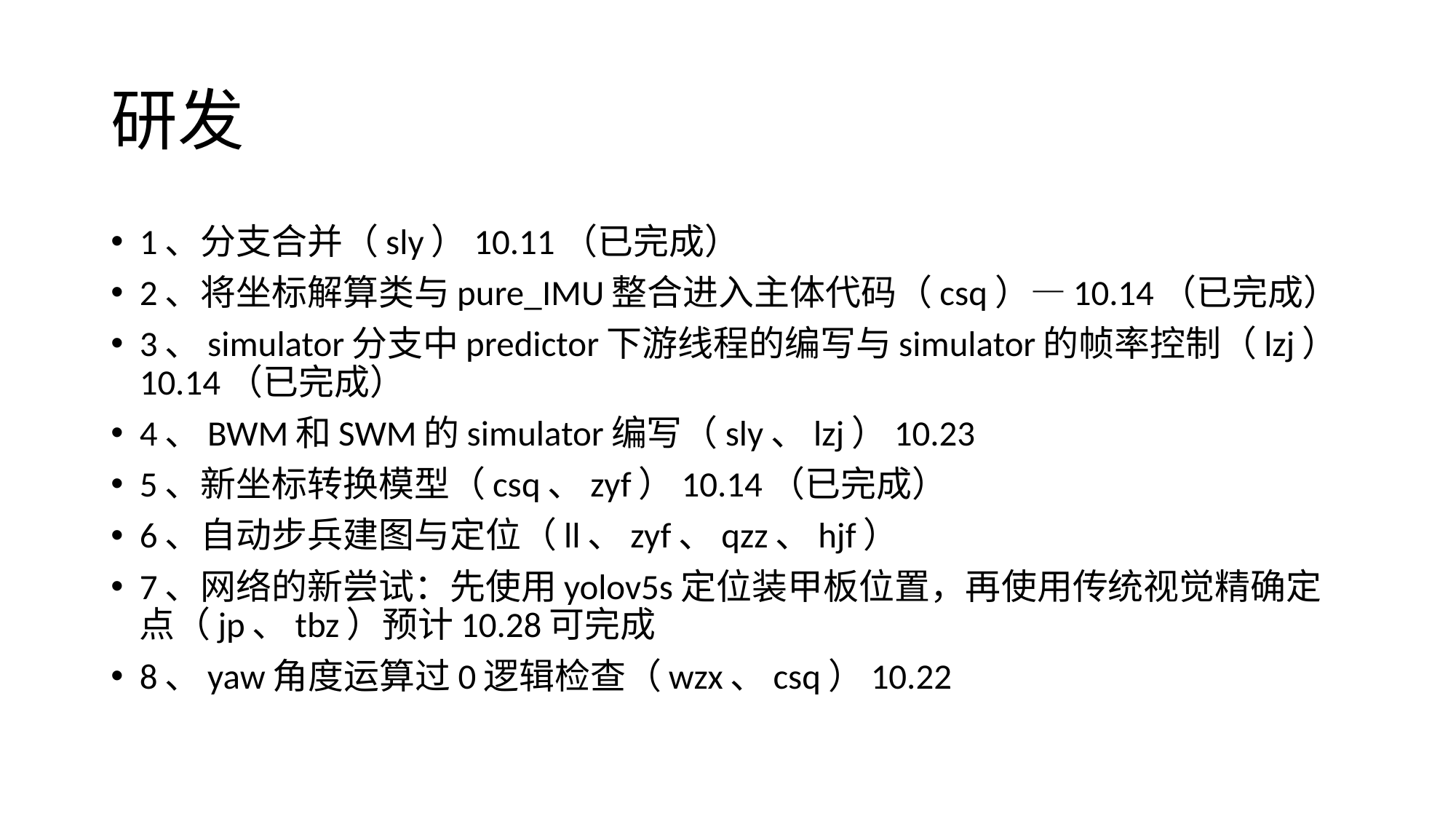

# 研发
1、分支合并（sly）10.11（已完成）
2、将坐标解算类与pure_IMU整合进入主体代码（csq）—10.14（已完成）
3、simulator分支中predictor下游线程的编写与simulator的帧率控制（lzj）10.14（已完成）
4、BWM和SWM的simulator编写（sly、lzj）10.23
5、新坐标转换模型（csq、zyf）10.14（已完成）
6、自动步兵建图与定位（ll、zyf、qzz、hjf）
7、网络的新尝试：先使用yolov5s定位装甲板位置，再使用传统视觉精确定点（jp、tbz）预计10.28可完成
8、yaw角度运算过0逻辑检查（wzx、csq）10.22